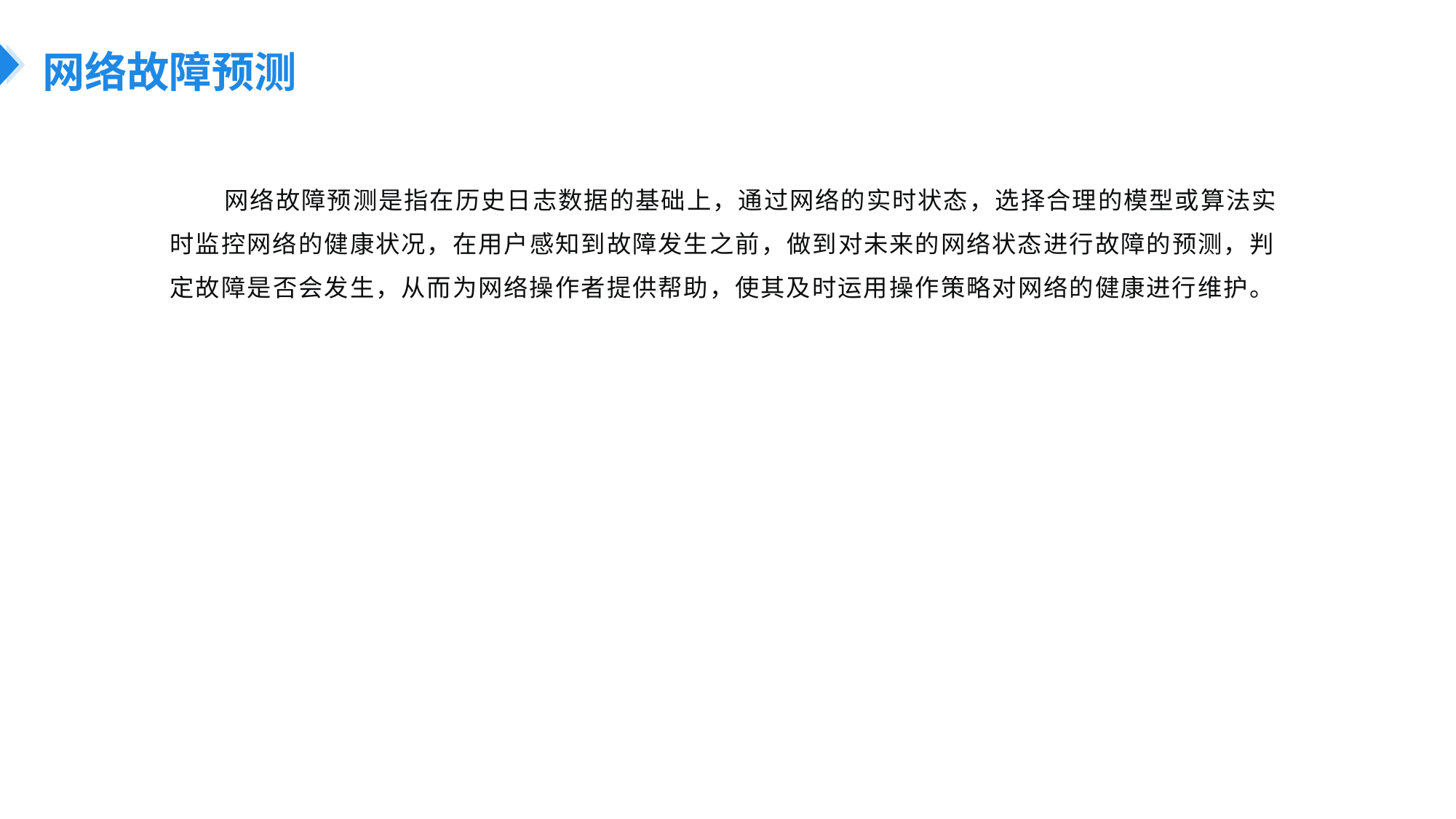

# 网络故障预测
       网络故障预测是指在历史日志数据的基础上，通过网络的实时状态，选择合理的模型或算法实时监控网络的健康状况，在用户感知到故障发生之前，做到对未来的网络状态进行故障的预测，判定故障是否会发生，从而为网络操作者提供帮助，使其及时运用操作策略对网络的健康进行维护。